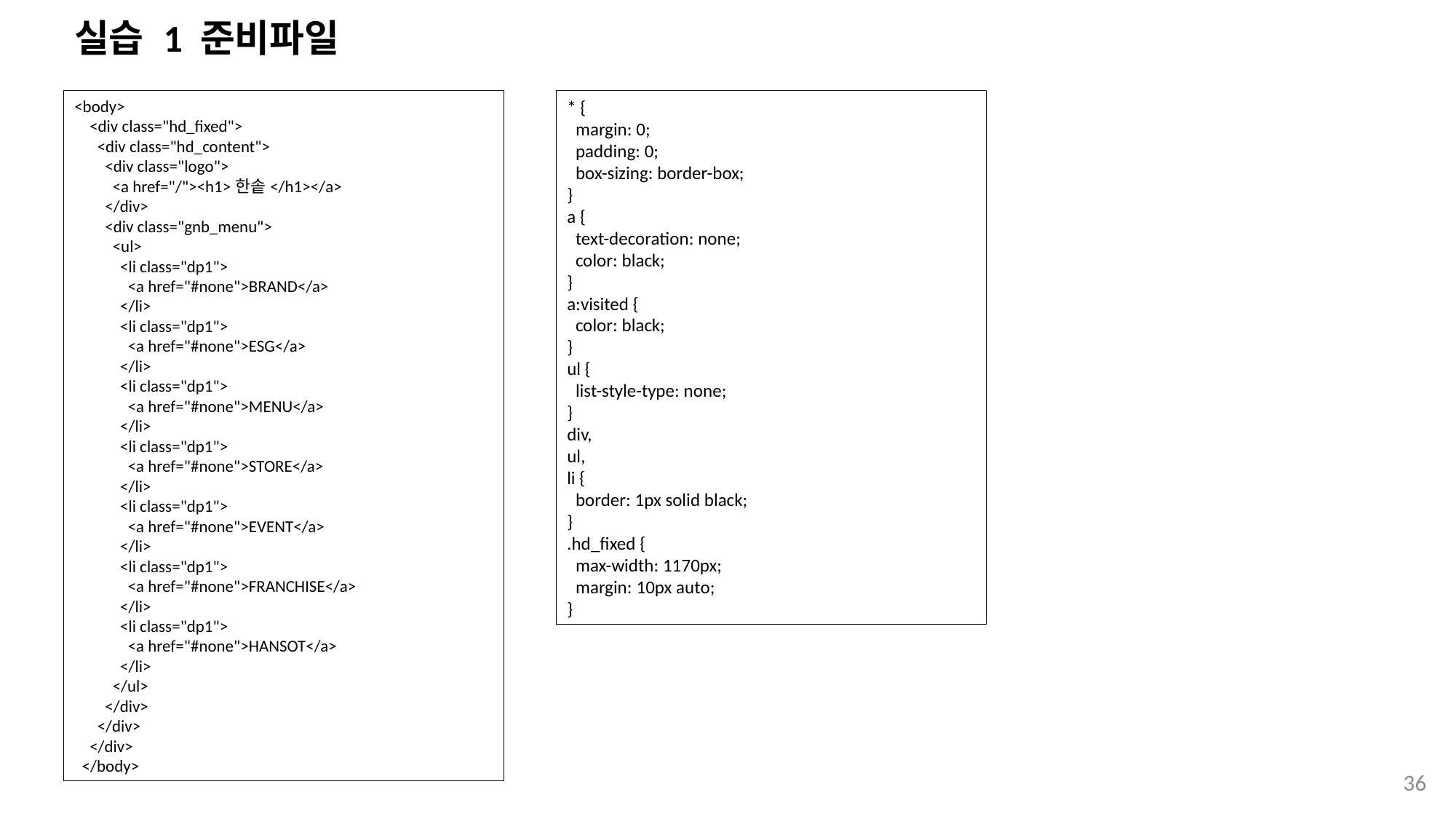

# 실습 1 준비파일
<body>
    <div class="hd_fixed">
      <div class="hd_content">
        <div class="logo">
          <a href="/"><h1>한솥</h1></a>
        </div>
        <div class="gnb_menu">
          <ul>
            <li class="dp1">
              <a href="#none">BRAND</a>
            </li>
            <li class="dp1">
              <a href="#none">ESG</a>
            </li>
            <li class="dp1">
              <a href="#none">MENU</a>
            </li>
            <li class="dp1">
              <a href="#none">STORE</a>
            </li>
            <li class="dp1">
              <a href="#none">EVENT</a>
            </li>
            <li class="dp1">
              <a href="#none">FRANCHISE</a>
            </li>
            <li class="dp1">
              <a href="#none">HANSOT</a>
            </li>
          </ul>
        </div>
      </div>
    </div>
  </body>
* {
  margin: 0;
  padding: 0;
  box-sizing: border-box;
}
a {
  text-decoration: none;
  color: black;
}
a:visited {
  color: black;
}
ul {
  list-style-type: none;
}
div,
ul,
li {
  border: 1px solid black;
}
.hd_fixed {
  max-width: 1170px;
  margin: 10px auto;
}
36